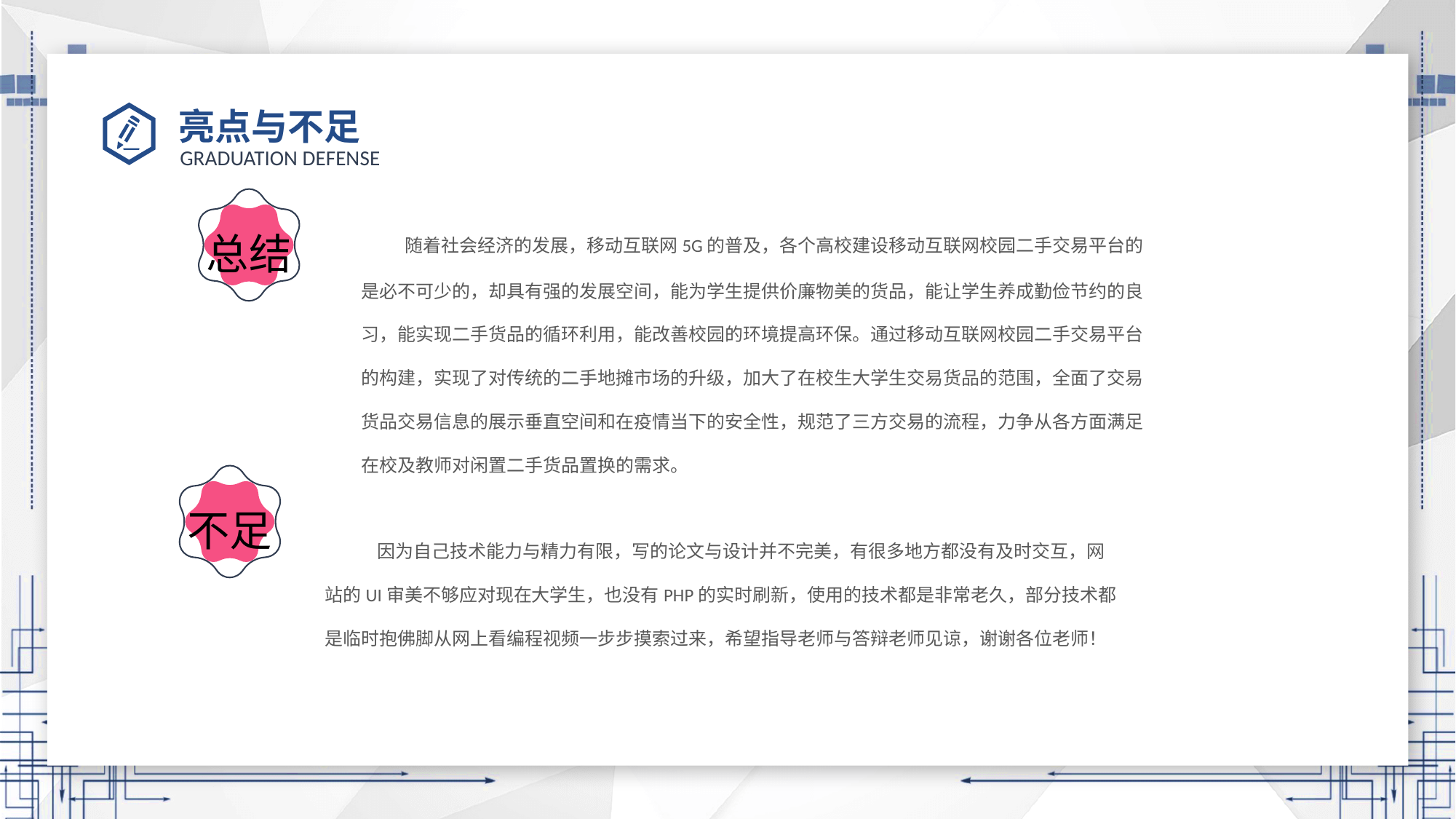

# 亮点与不足
      随着社会经济的发展，移动互联网5G的普及，各个高校建设移动互联网校园二手交易平台的是必不可少的，却具有强的发展空间，能为学生提供价廉物美的货品，能让学生养成勤俭节约的良习，能实现二手货品的循环利用，能改善校园的环境提高环保。通过移动互联网校园二手交易平台的构建，实现了对传统的二手地摊市场的升级，加大了在校生大学生交易货品的范围，全面了交易货品交易信息的展示垂直空间和在疫情当下的安全性，规范了三方交易的流程，力争从各方面满足在校及教师对闲置二手货品置换的需求。

总结

不足
            因为自己技术能力与精力有限，写的论文与设计并不完美，有很多地方都没有及时交互，网站的UI审美不够应对现在大学生，也没有PHP的实时刷新，使用的技术都是非常老久，部分技术都是临时抱佛脚从网上看编程视频一步步摸索过来，希望指导老师与答辩老师见谅，谢谢各位老师！